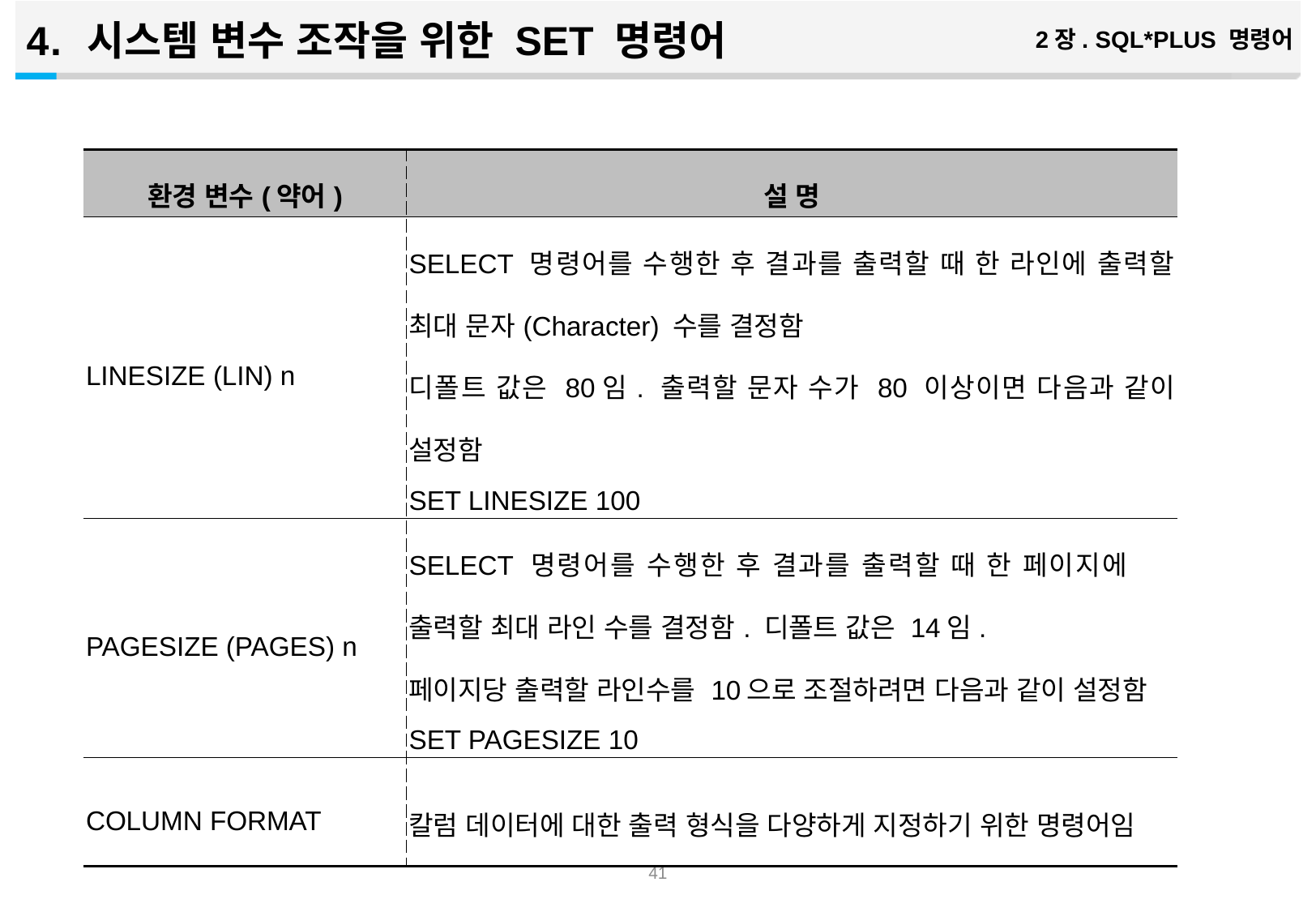

시스템 변수 조작을 위한 SET 명령어
2장. SQL*PLUS 명령어
| 환경 변수(약어) | 설 명 |
| --- | --- |
| LINESIZE (LIN) n | SELECT 명령어를 수행한 후 결과를 출력할 때 한 라인에 출력할 최대 문자(Character) 수를 결정함 디폴트 값은 80임. 출력할 문자 수가 80 이상이면 다음과 같이 설정함 SET LINESIZE 100 |
| PAGESIZE (PAGES) n | SELECT 명령어를 수행한 후 결과를 출력할 때 한 페이지에 출력할 최대 라인 수를 결정함. 디폴트 값은 14임. 페이지당 출력할 라인수를 10으로 조절하려면 다음과 같이 설정함 SET PAGESIZE 10 |
| COLUMN FORMAT | 칼럼 데이터에 대한 출력 형식을 다양하게 지정하기 위한 명령어임 |
41